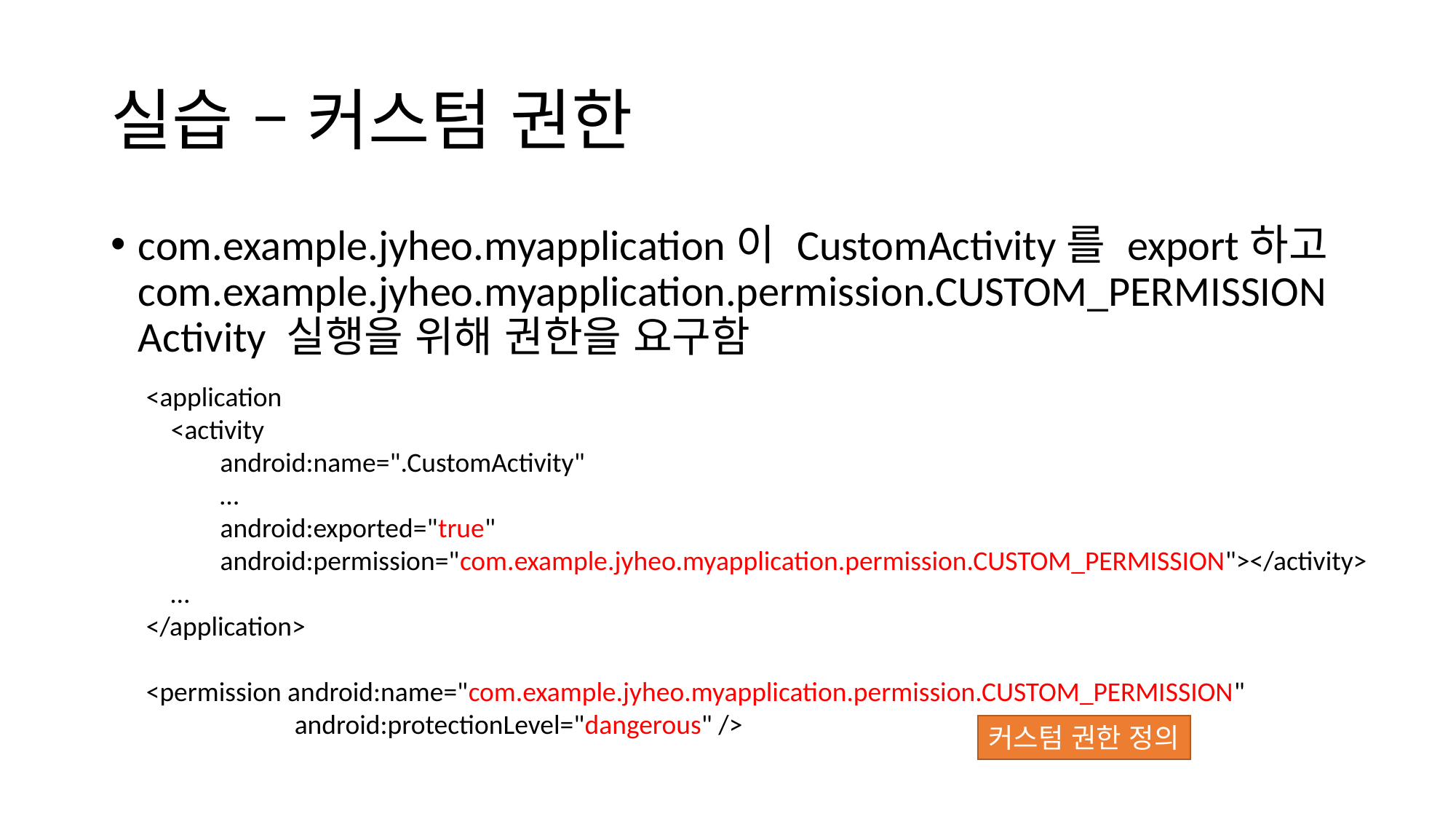

# 실습 – 커스텀 권한
com.example.jyheo.myapplication이 CustomActivity를 export하고 com.example.jyheo.myapplication.permission.CUSTOM_PERMISSION Activity 실행을 위해 권한을 요구함
<application
    <activity
            android:name=".CustomActivity"
            …
            android:exported="true"
            android:permission="com.example.jyheo.myapplication.permission.CUSTOM_PERMISSION"></activity>
    …
</application>

<permission android:name="com.example.jyheo.myapplication.permission.CUSTOM_PERMISSION"
                        android:protectionLevel="dangerous" />
커스텀 권한 정의